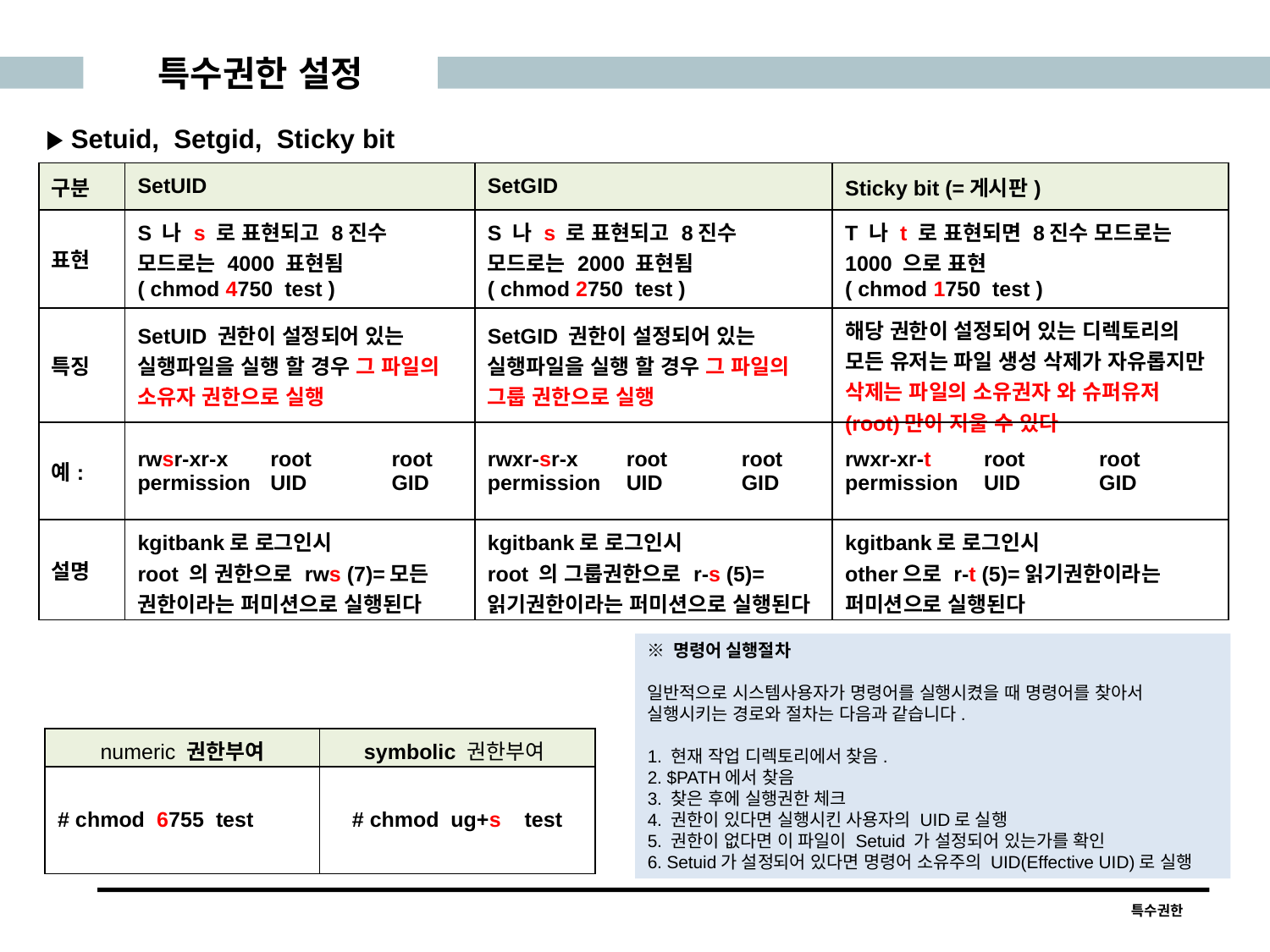

특수권한 설정

▶ Setuid,  Setgid,  Sticky bit
| 구분 | SetUID | SetGID | Sticky bit (=게시판) |
| --- | --- | --- | --- |
| 표현 | S 나 s 로 표현되고 8진수 모드로는 4000 표현됨 ( chmod 4750 test ) | S 나 s 로 표현되고 8진수 모드로는 2000 표현됨 ( chmod 2750 test ) | T 나 t 로 표현되면 8진수 모드로는 1000 으로 표현 ( chmod 1750 test ) |
| 특징 | SetUID 권한이 설정되어 있는 실행파일을 실행 할 경우 그 파일의 소유자 권한으로 실행 | SetGID 권한이 설정되어 있는 실행파일을 실행 할 경우 그 파일의 그룹 권한으로 실행 | 해당 권한이 설정되어 있는 디렉토리의 모든 유저는 파일 생성 삭제가 자유롭지만 삭제는 파일의 소유권자 와 슈퍼유저(root)만이 지울 수 있다 |
| 예: | rwsr-xr-x root root permission UID GID | rwxr-sr-x root root permission UID GID | rwxr-xr-t root root permission UID GID |
| 설명 | kgitbank로 로그인시 root 의 권한으로 rws (7)=모든 권한이라는 퍼미션으로 실행된다 | kgitbank로 로그인시 root 의 그룹권한으로 r-s (5)=읽기권한이라는 퍼미션으로 실행된다 | kgitbank로 로그인시 other으로 r-t (5)=읽기권한이라는 퍼미션으로 실행된다 |
※ 명령어 실행절차

일반적으로 시스템사용자가 명령어를 실행시켰을 때 명령어를 찾아서 실행시키는 경로와 절차는 다음과 같습니다.

1. 현재 작업 디렉토리에서 찾음.
2. $PATH에서 찾음
3. 찾은 후에 실행권한 체크
4. 권한이 있다면 실행시킨 사용자의 UID로 실행
5. 권한이 없다면 이 파일이 Setuid 가 설정되어 있는가를 확인
6. Setuid가 설정되어 있다면 명령어 소유주의 UID(Effective UID)로 실행
| numeric 권한부여 | symbolic 권한부여 |
| --- | --- |
| # chmod  6755  test | # chmod  ug+s  test |

특수권한